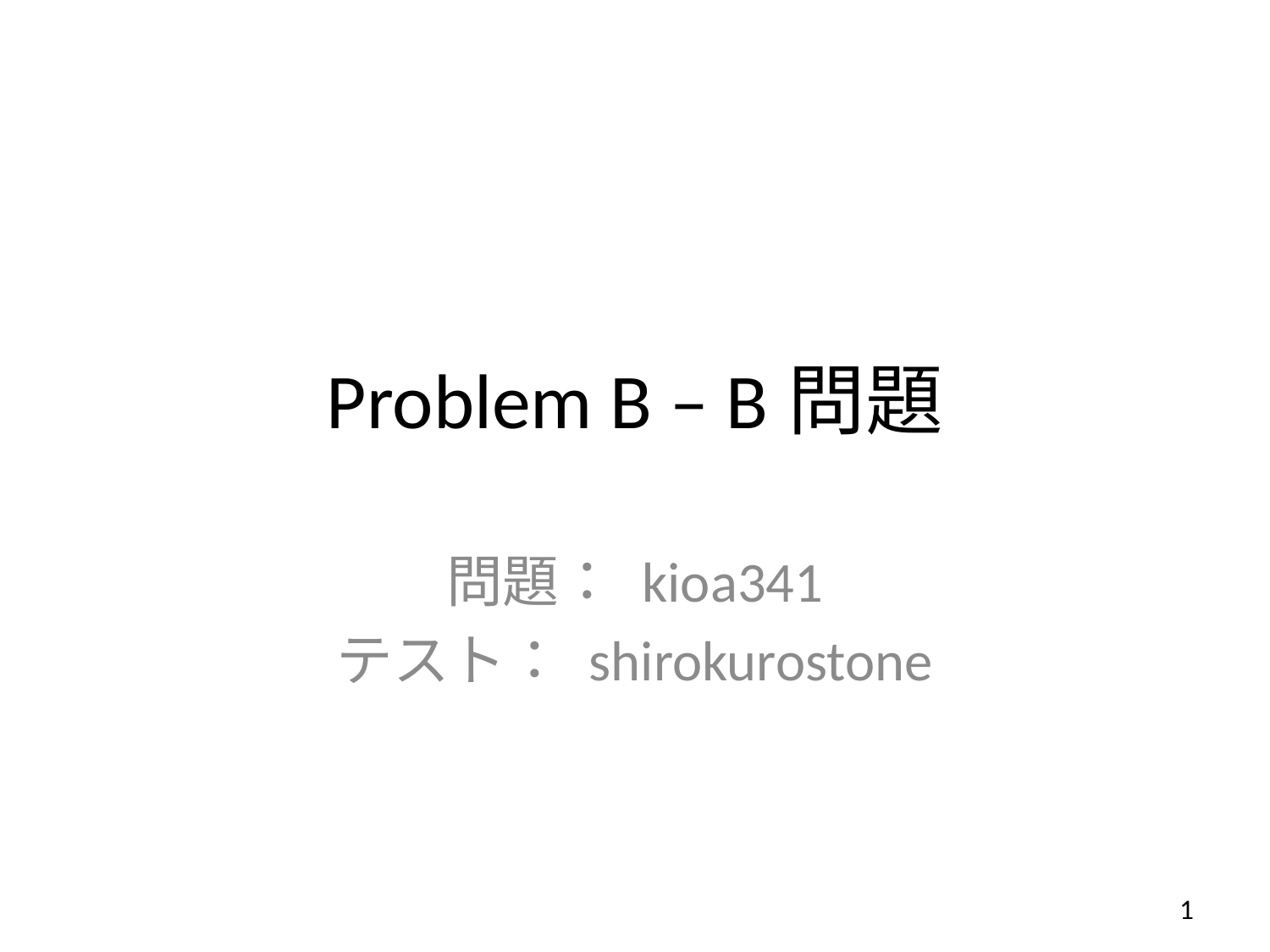

# Problem B – B問題
問題： kioa341
テスト： shirokurostone
1